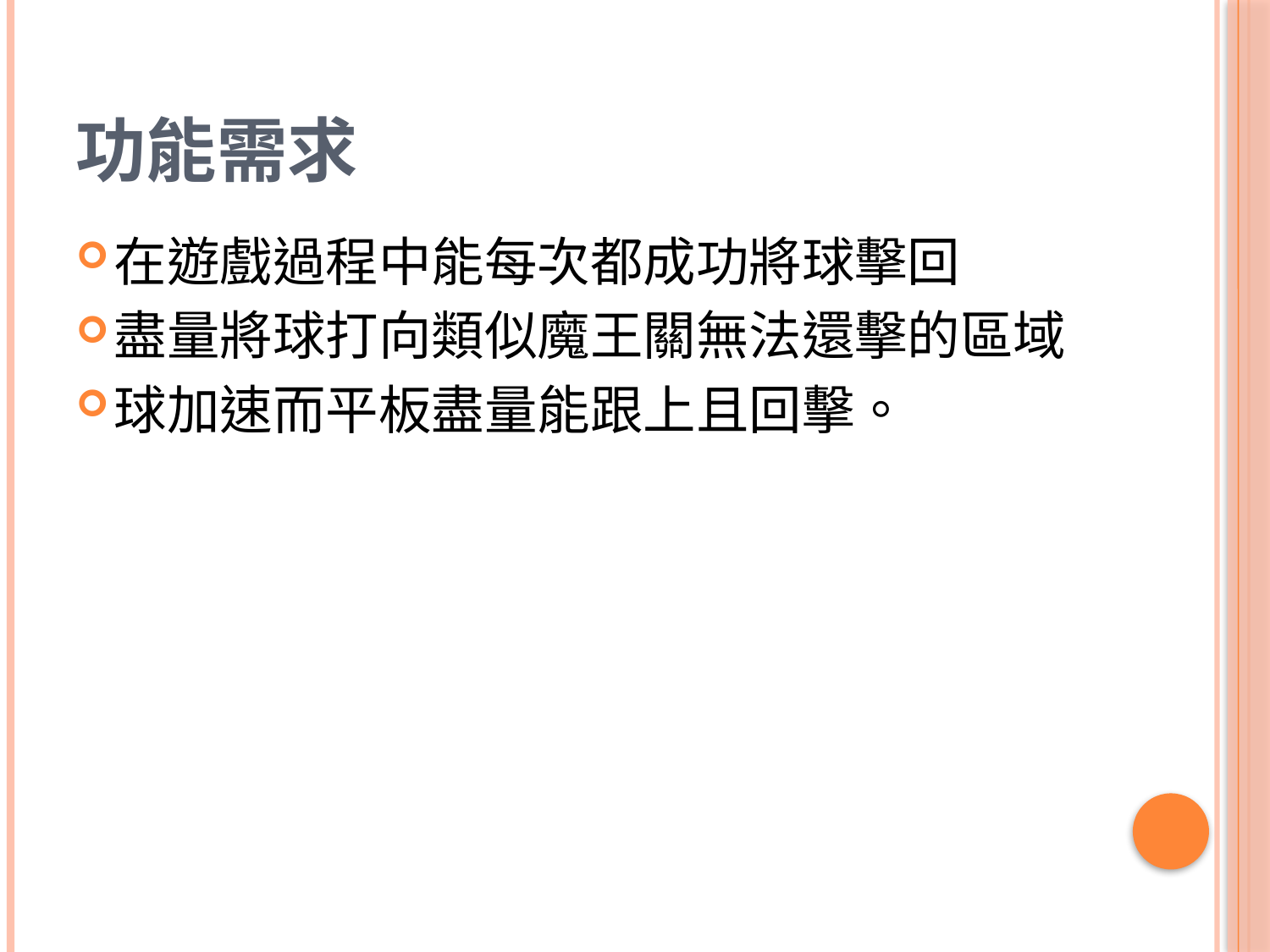

# 功能需求
在遊戲過程中能每次都成功將球擊回
盡量將球打向類似魔王關無法還擊的區域
球加速而平板盡量能跟上且回擊。